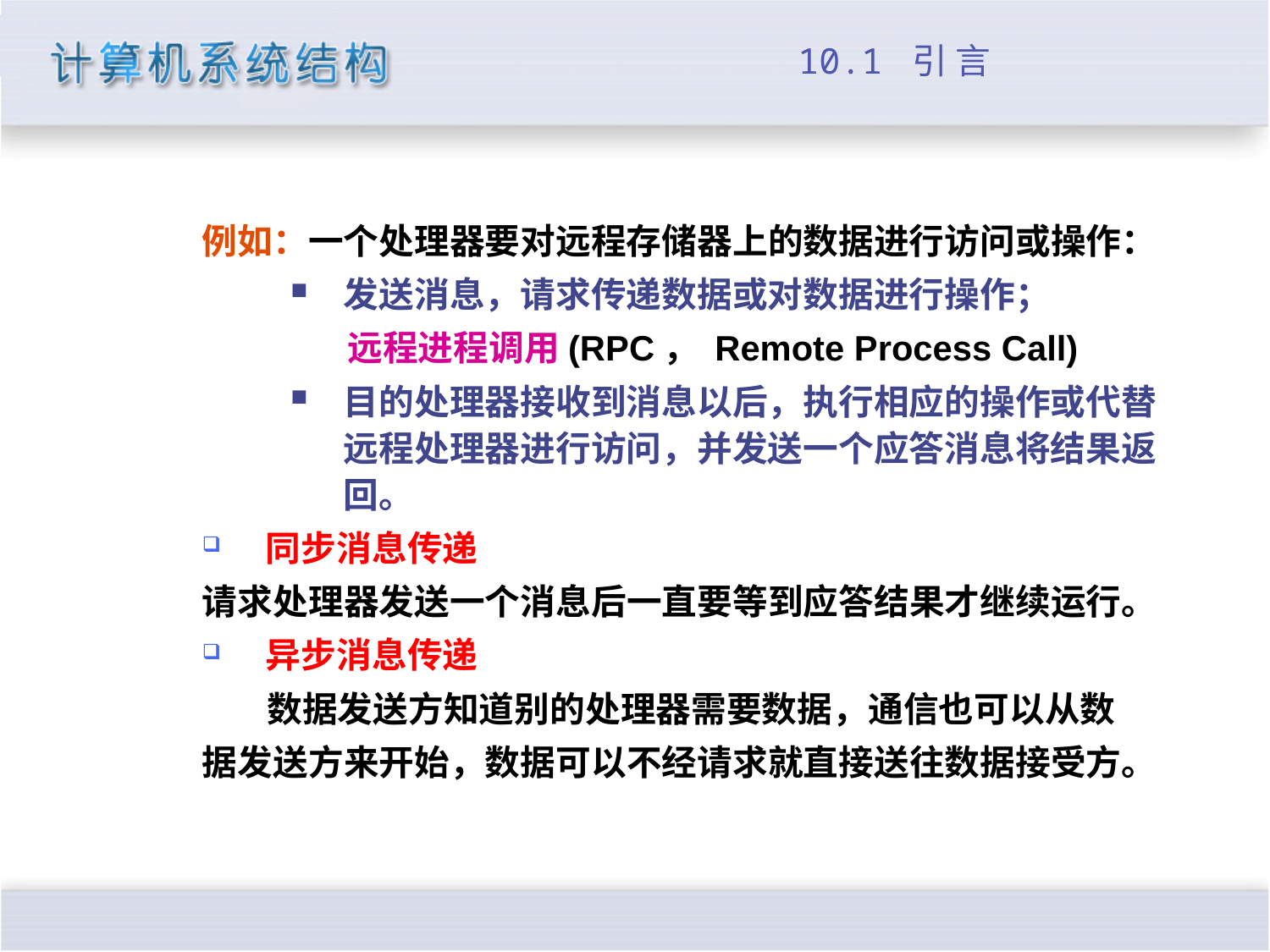

# 10.1 引 言
例如：一个处理器要对远程存储器上的数据进行访问或操作：
发送消息，请求传递数据或对数据进行操作；
                 远程进程调用(RPC， Remote Process Call)
目的处理器接收到消息以后，执行相应的操作或代替远程处理器进行访问，并发送一个应答消息将结果返回。
同步消息传递
请求处理器发送一个消息后一直要等到应答结果才继续运行。
异步消息传递
       数据发送方知道别的处理器需要数据，通信也可以从数
据发送方来开始，数据可以不经请求就直接送往数据接受方。